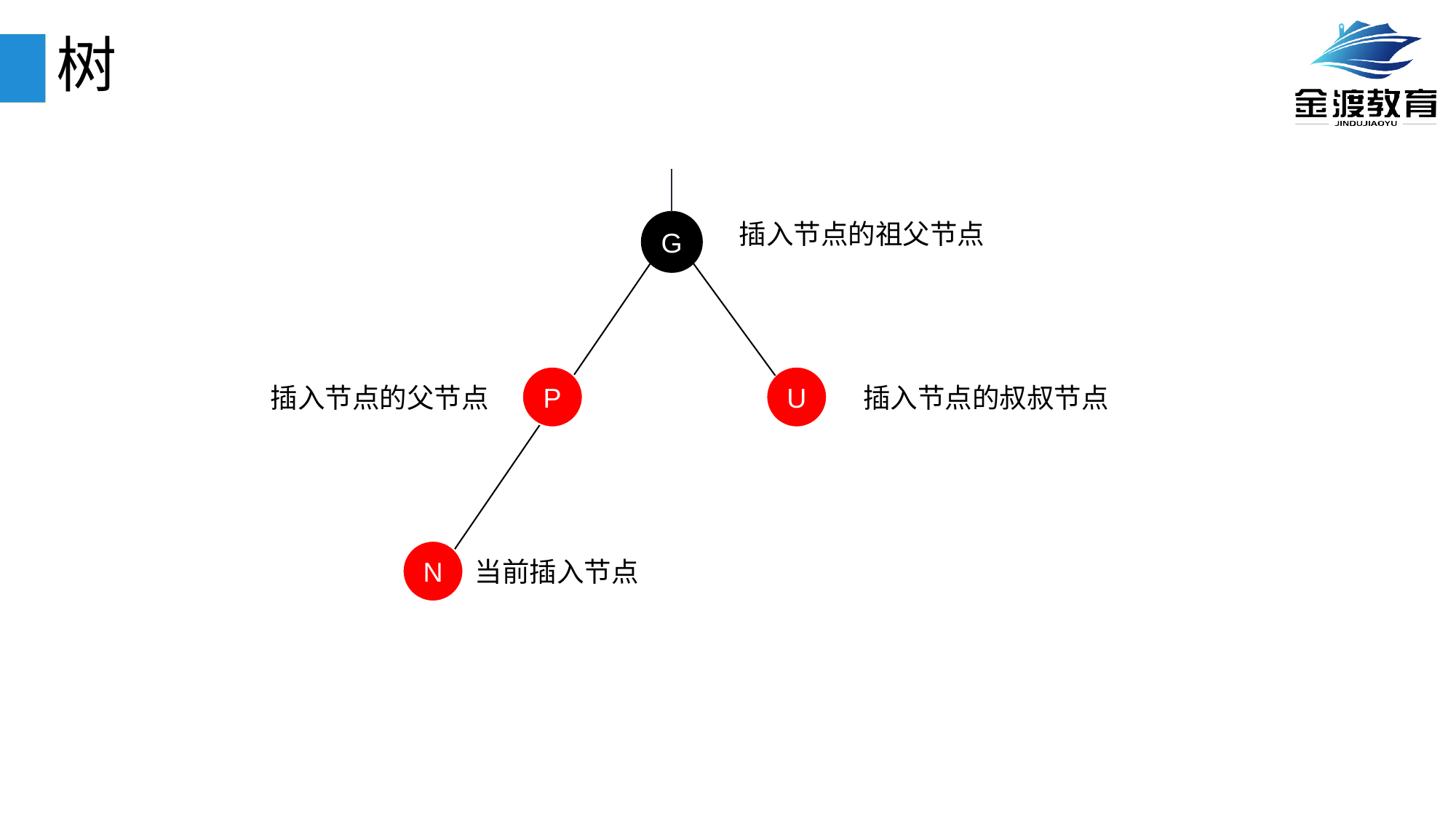

# 树
G
插入节点的祖父节点
P
U
插入节点的父节点
插入节点的叔叔节点
N
当前插入节点